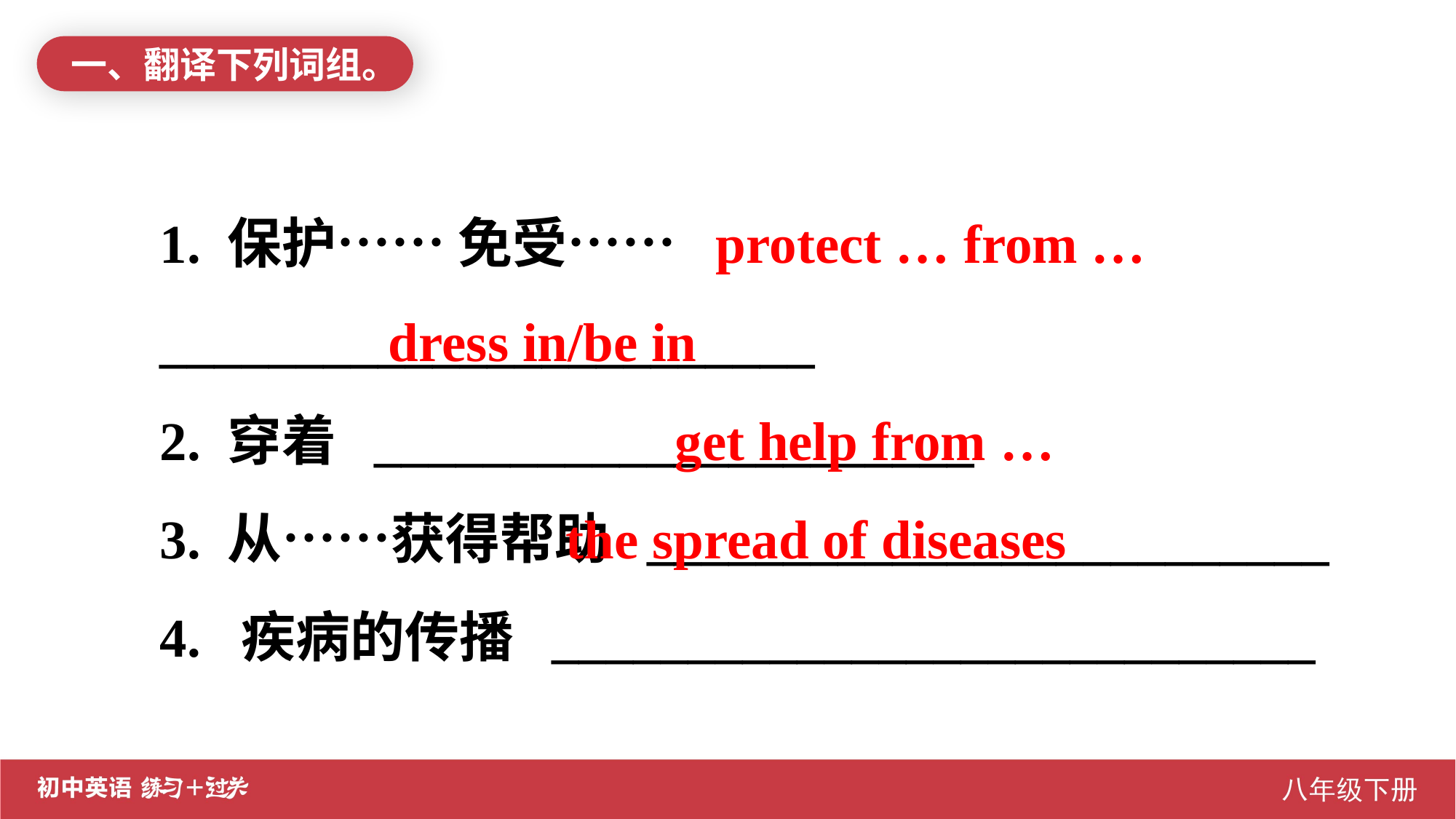

一、翻译下列词组。
1. 保护…… 免受……  ________________________
2. 穿着  ______________________
3. 从……获得帮助  _________________________
4.  疾病的传播  ____________________________

                         protect … from …
 dress in/be in
                      get help from …
              the spread of diseases